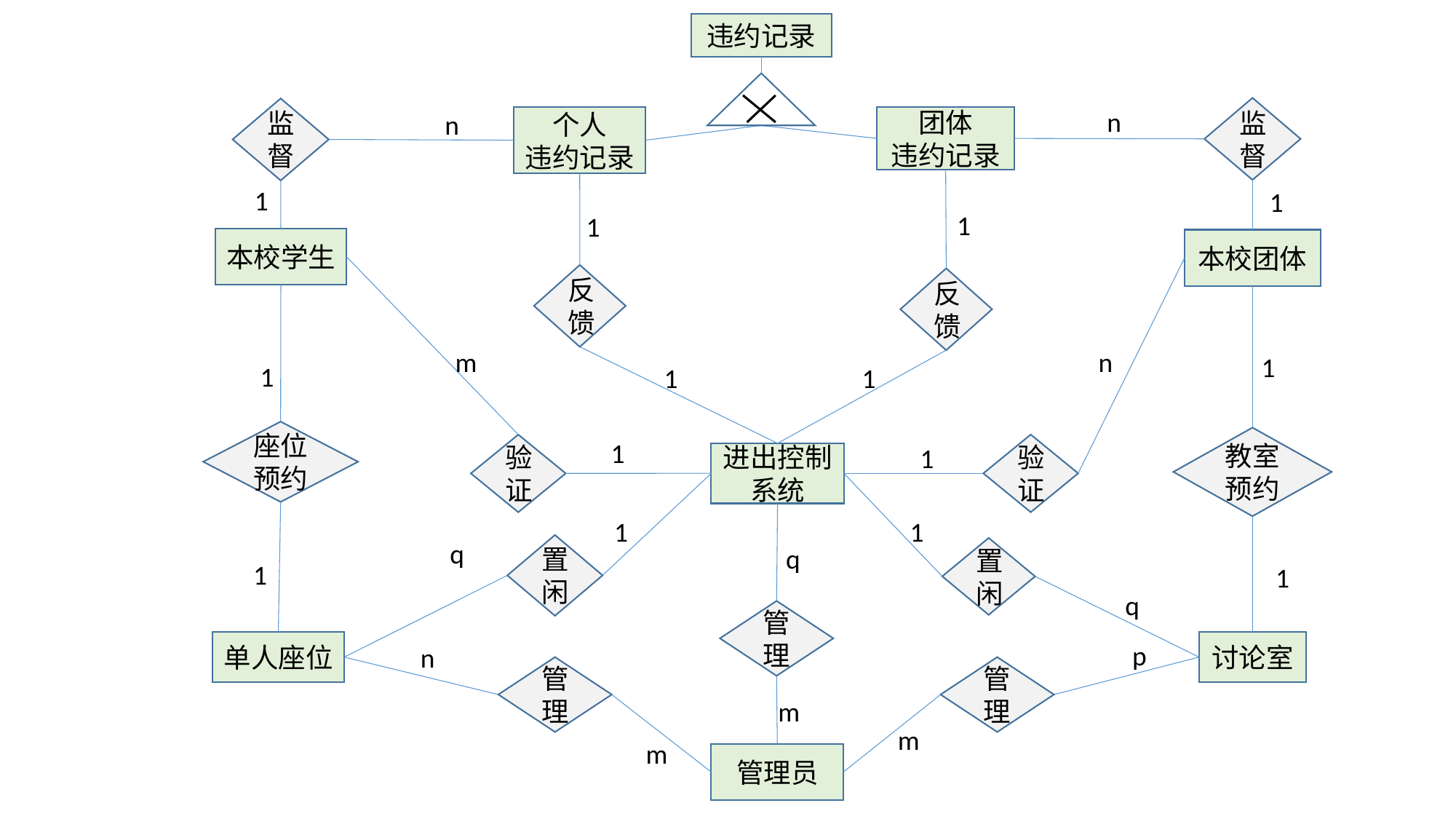

违约记录

监督
监督
n
n
个人
违约记录
团体
违约记录
1
1
1
1
本校学生
本校团体
反馈
反馈
m
n
1
1
1
1
座位预约
教室预约
1
验证
验证
1
进出控制系统
1
1
q
置闲
q
置闲
1
1
q
管理
讨论室
单人座位
p
n
管理
管理
m
m
m
管理员